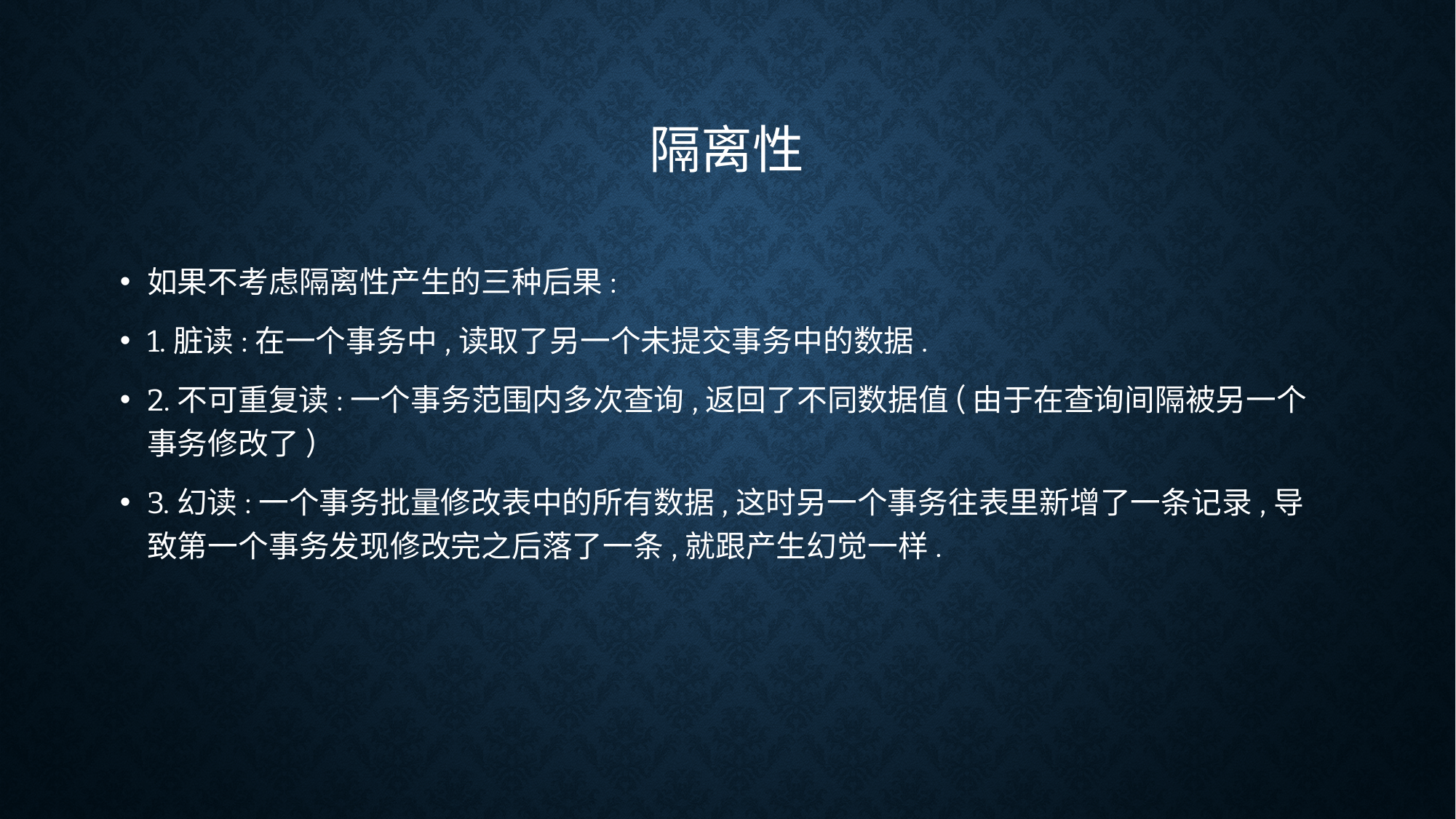

# 隔离性
如果不考虑隔离性产生的三种后果:
1.脏读:在一个事务中,读取了另一个未提交事务中的数据.
2.不可重复读:一个事务范围内多次查询,返回了不同数据值(由于在查询间隔被另一个事务修改了)
3.幻读:一个事务批量修改表中的所有数据,这时另一个事务往表里新增了一条记录,导致第一个事务发现修改完之后落了一条,就跟产生幻觉一样.